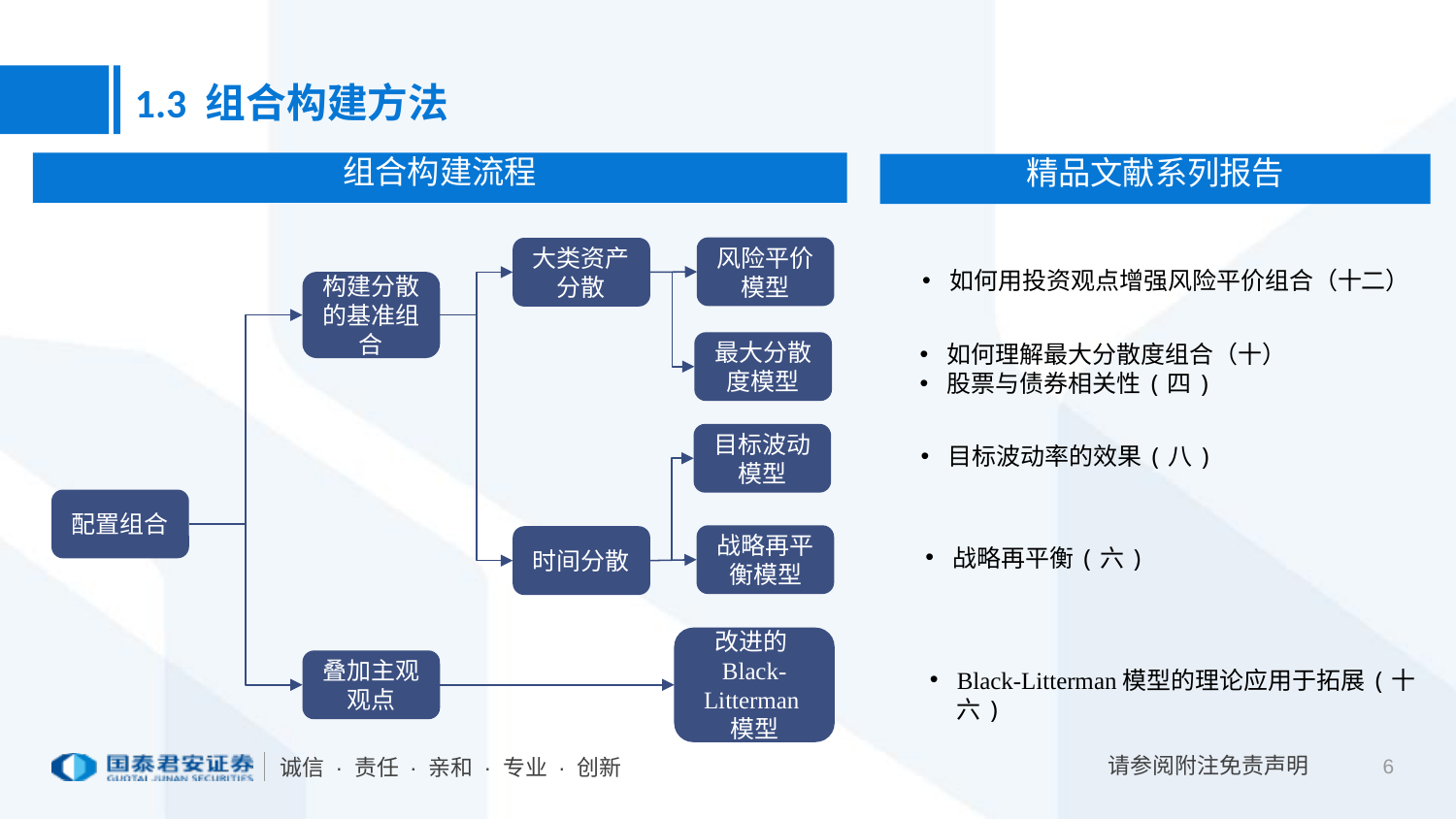

1.3 组合构建方法
组合构建流程

精品文献系列报告

风险平价模型
大类资产分散
如何用投资观点增强风险平价组合（十二）
构建分散的基准组合
最大分散度模型
如何理解最大分散度组合（十）
股票与债券相关性(四)
目标波动模型
目标波动率的效果(八)
配置组合
战略再平衡模型
时间分散
战略再平衡(六)
改进的Black-Litterman模型
叠加主观观点
Black-Litterman模型的理论应用于拓展(十六)